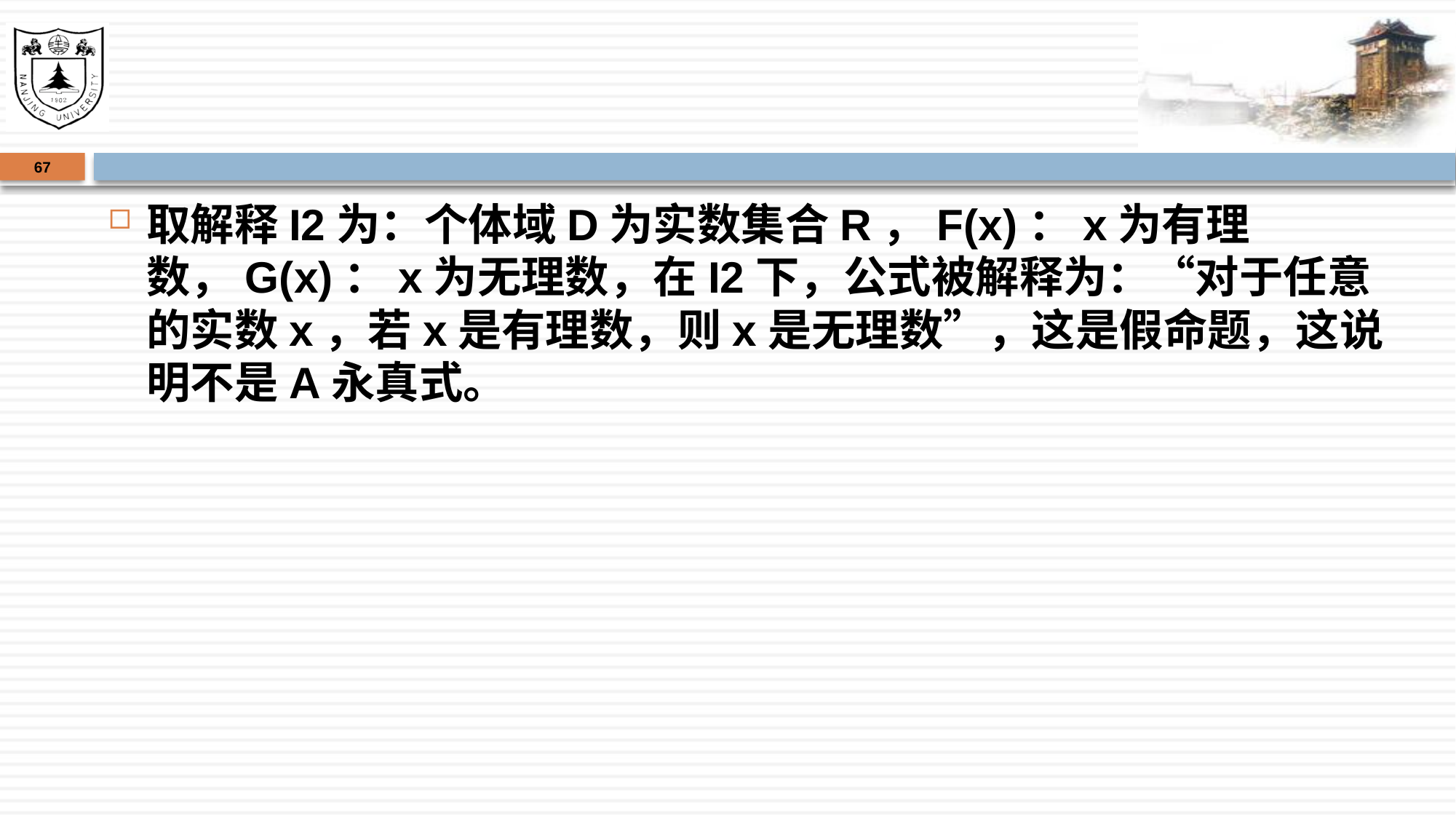

#
67
取解释I2为：个体域D为实数集合R，F(x)：x为有理数，G(x)：x为无理数，在I2下，公式被解释为：“对于任意的实数x，若x是有理数，则x是无理数”，这是假命题，这说明不是A永真式。